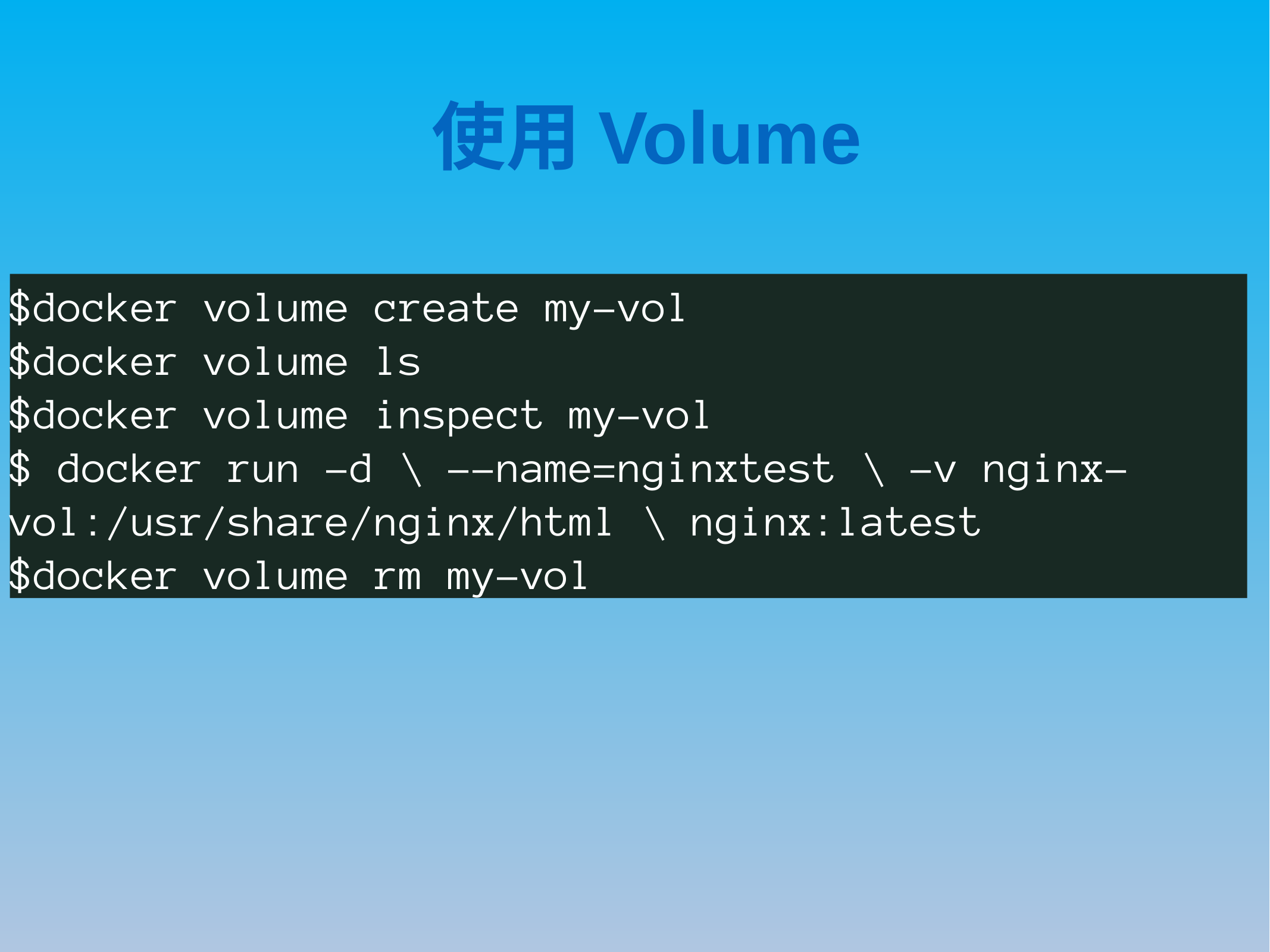

使用Volume
$docker volume create my-vol
$docker volume ls
$docker volume inspect my-vol
$ docker run -d \ --name=nginxtest \ -v nginx-vol:/usr/share/nginx/html \ nginx:latest
$docker volume rm my-vol